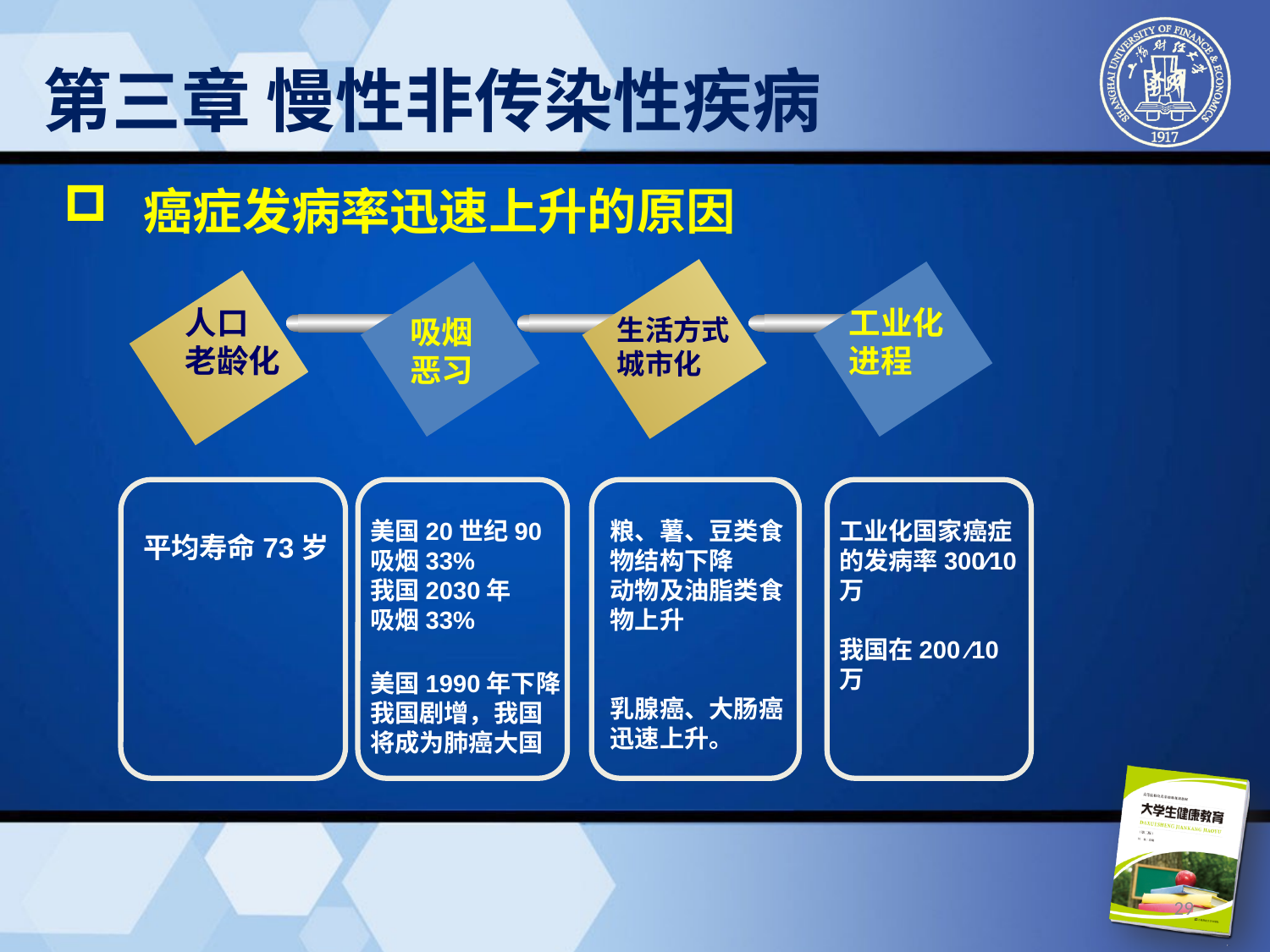

# 第三章 慢性非传染性疾病
  癌症发病率迅速上升的原因

人口
老龄化
工业化
进程
吸烟
恶习
生活方式
城市化

平均寿命73岁
美国20世纪90
吸烟33%
我国2030年
吸烟33%

美国1990年下降
我国剧增，我国
将成为肺癌大国
粮、薯、豆类食
物结构下降
动物及油脂类食
物上升

乳腺癌、大肠癌
迅速上升。

工业化国家癌症的发病率300∕10万

我国在200 ∕10万
29